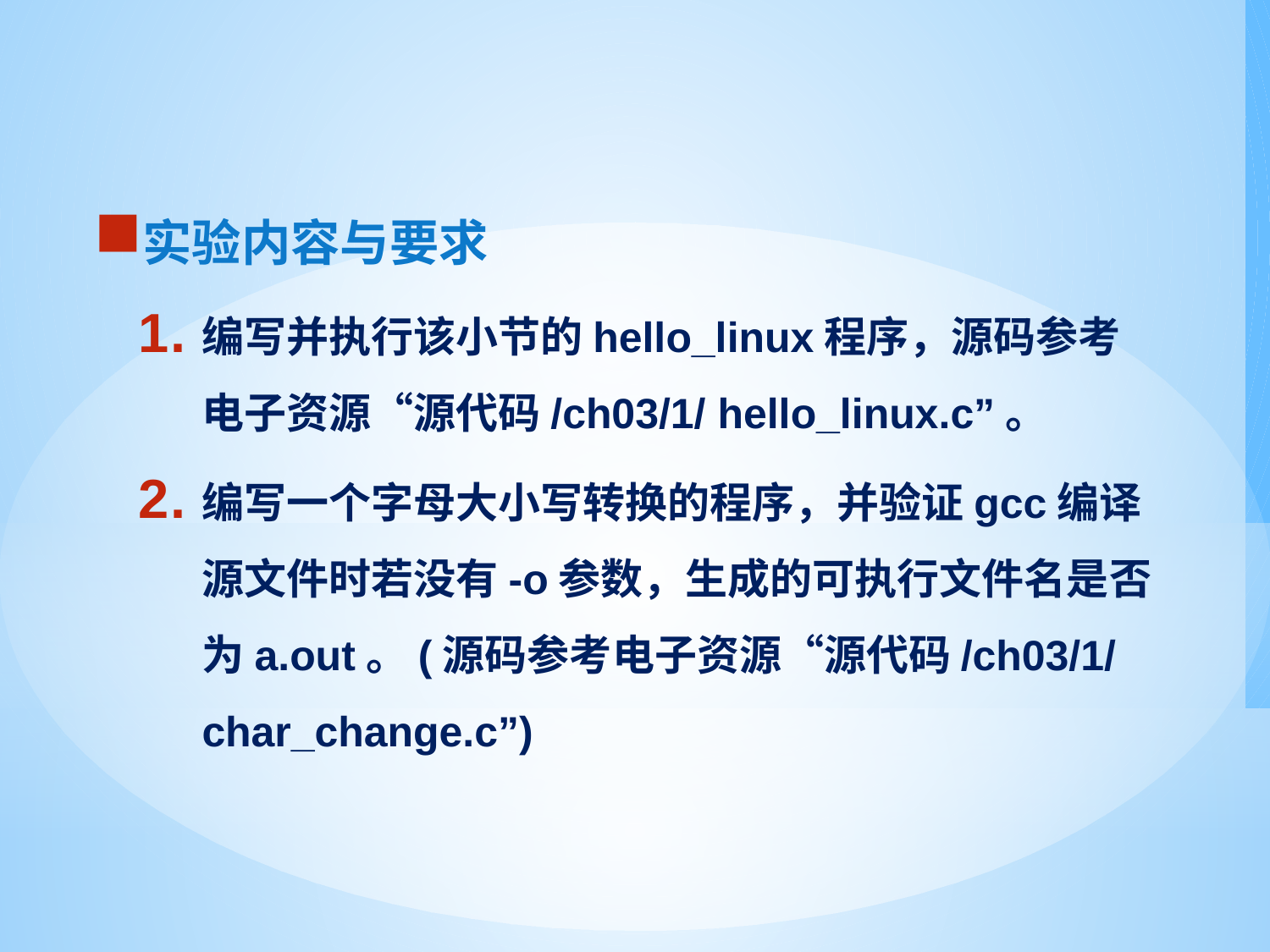

#
实验内容与要求
编写并执行该小节的hello_linux程序，源码参考电子资源“源代码/ch03/1/ hello_linux.c”。
编写一个字母大小写转换的程序，并验证gcc编译源文件时若没有-o参数，生成的可执行文件名是否为a.out。(源码参考电子资源“源代码/ch03/1/ char_change.c”)